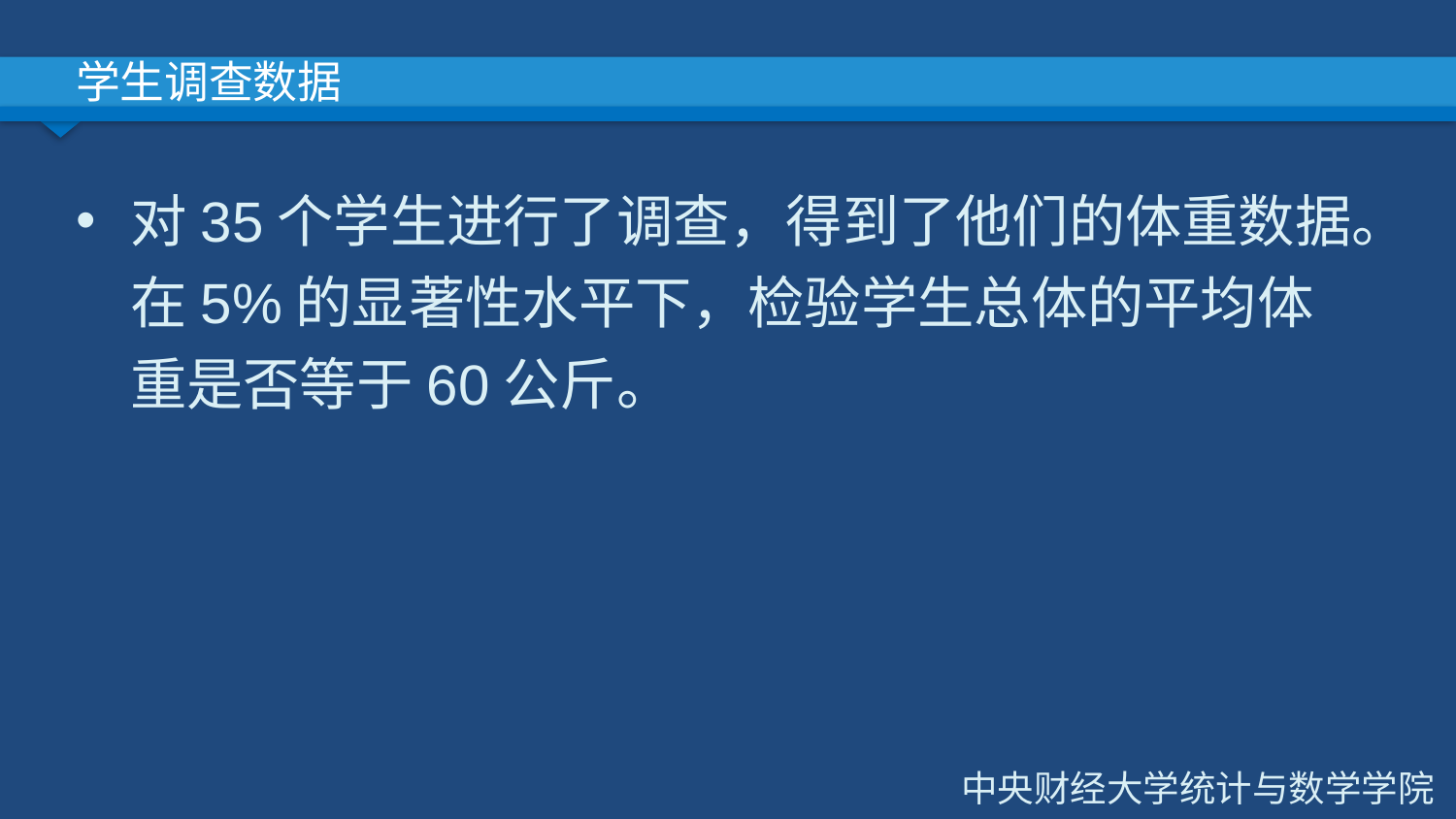

# 学生调查数据
对35个学生进行了调查，得到了他们的体重数据。在5%的显著性水平下，检验学生总体的平均体重是否等于60公斤。